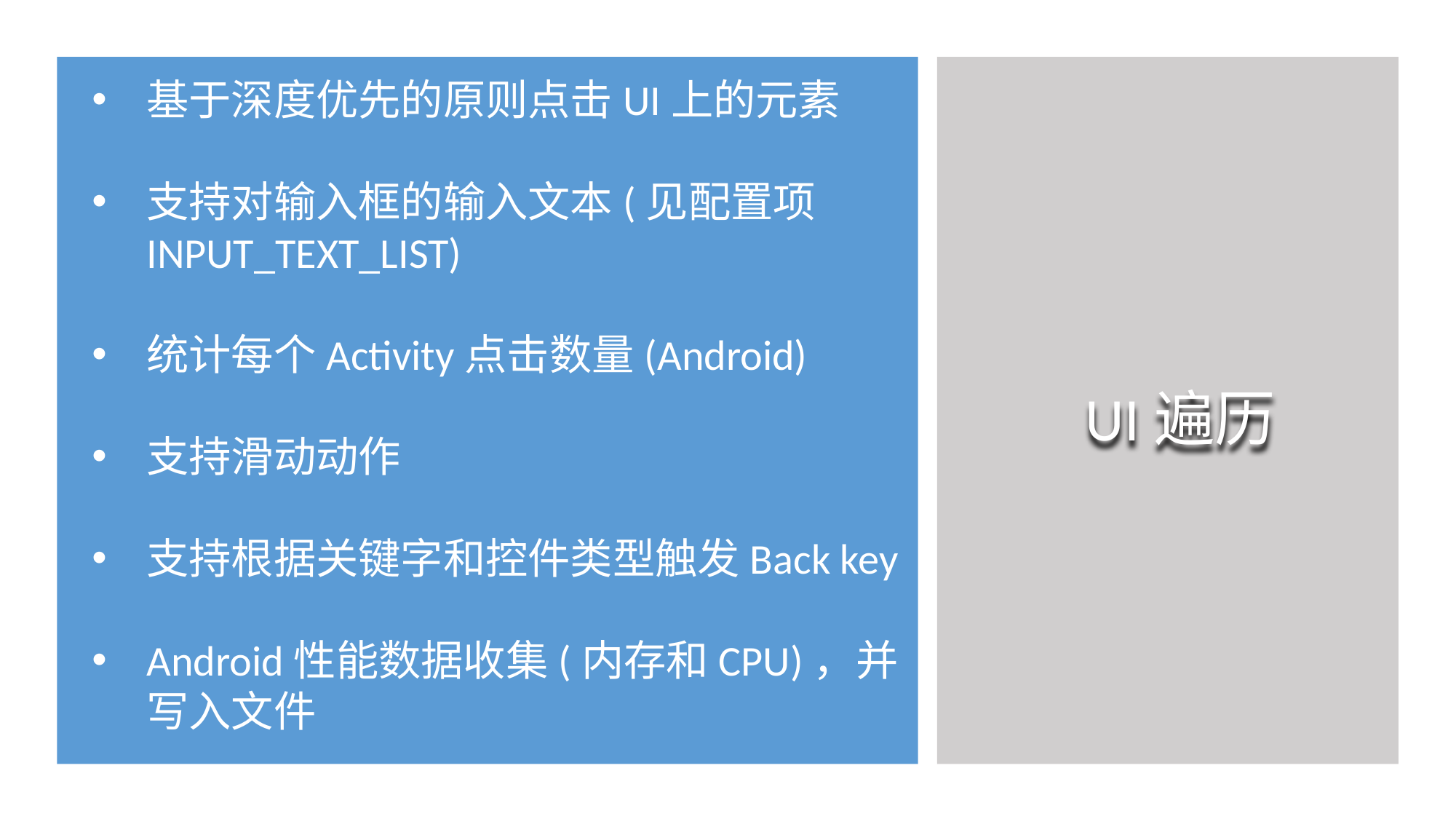

基于深度优先的原则点击UI上的元素

支持对输入框的输入文本(见配置项 INPUT_TEXT_LIST)

统计每个Activity点击数量(Android)

支持滑动动作

支持根据关键字和控件类型触发Back key

Android性能数据收集(内存和CPU)，并写入文件
# UI遍历